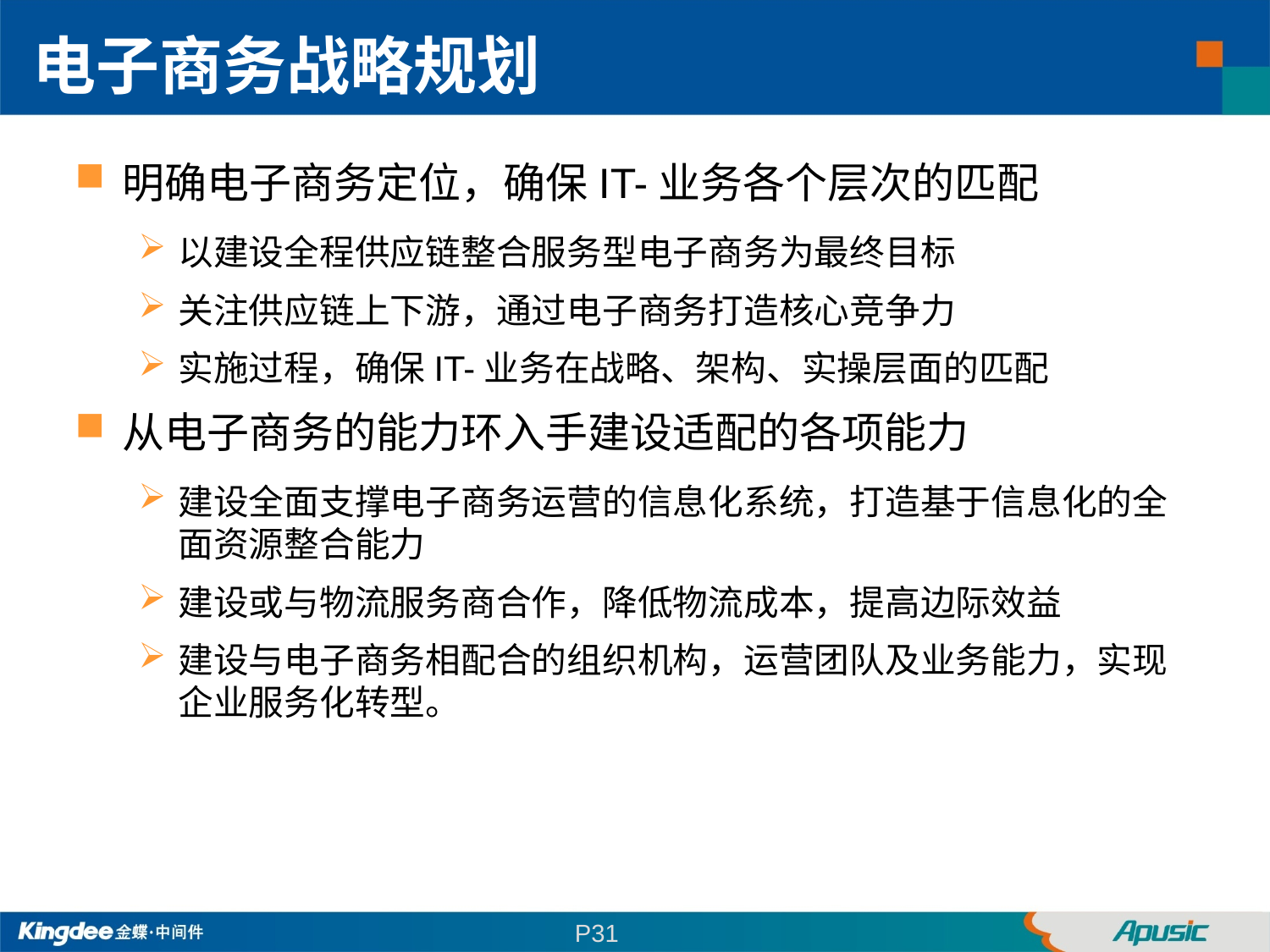

电子商务战略规划
明确电子商务定位，确保IT-业务各个层次的匹配
以建设全程供应链整合服务型电子商务为最终目标
关注供应链上下游，通过电子商务打造核心竞争力
实施过程，确保IT-业务在战略、架构、实操层面的匹配
从电子商务的能力环入手建设适配的各项能力
建设全面支撑电子商务运营的信息化系统，打造基于信息化的全面资源整合能力
建设或与物流服务商合作，降低物流成本，提高边际效益
建设与电子商务相配合的组织机构，运营团队及业务能力，实现企业服务化转型。